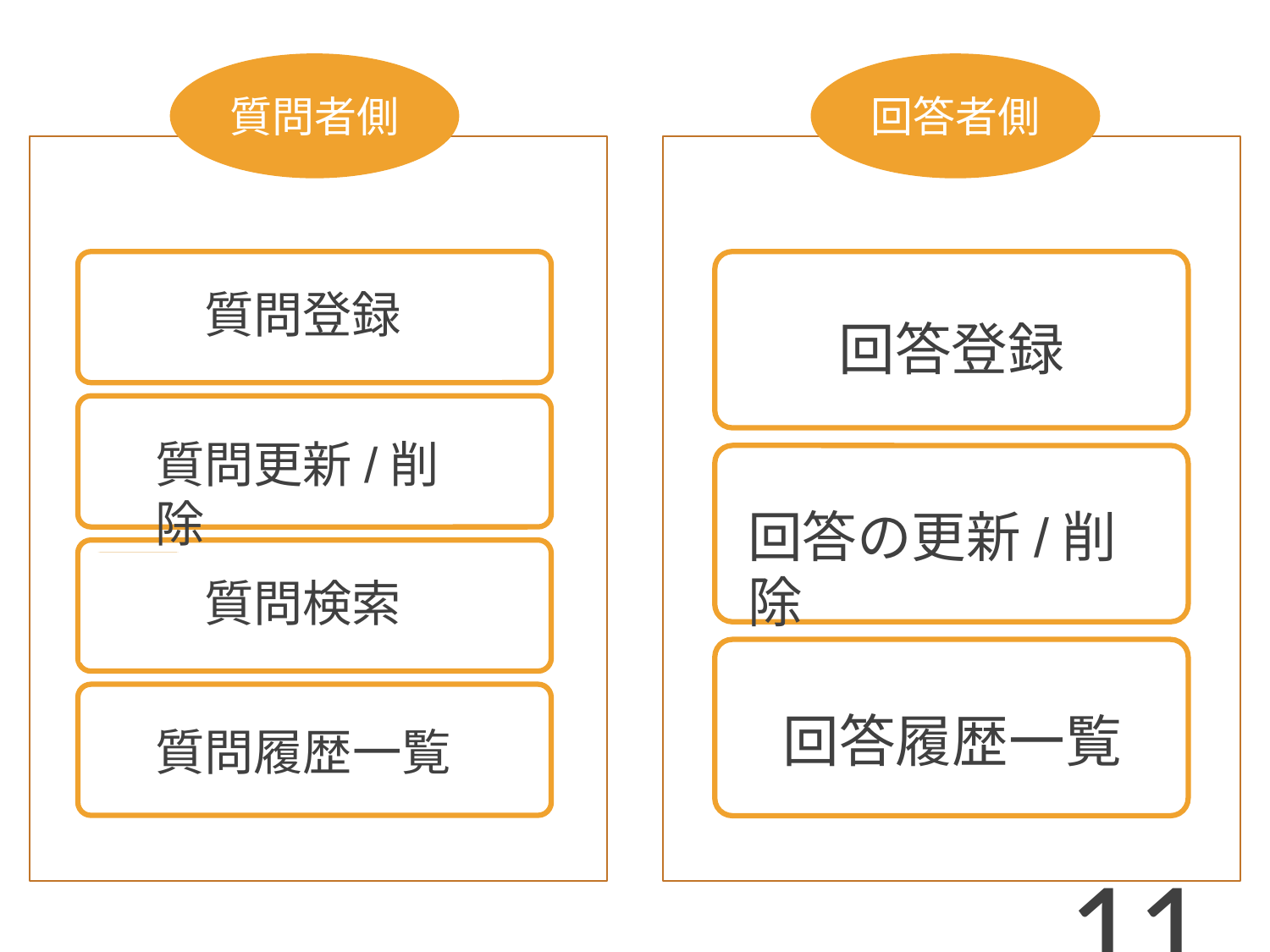

質問者側
回答者側

質問登録

質問検索

回答登録

質問更新/削除

回答の更新/削除

回答履歴一覧
質問履歴一覧
11